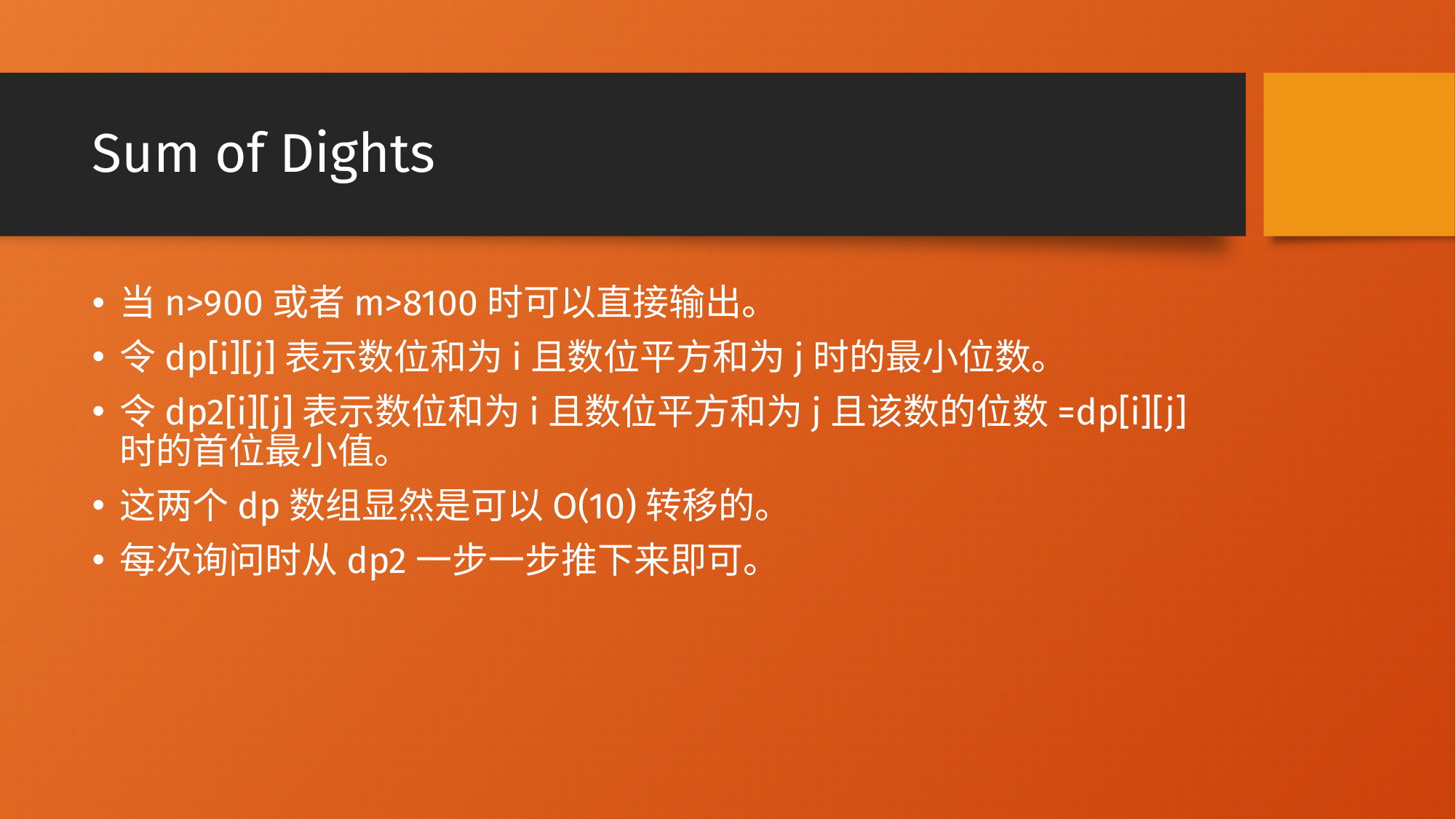

# Sum of Dights
当n>900或者m>8100时可以直接输出。
令dp[i][j]表示数位和为i且数位平方和为j时的最小位数。
令dp2[i][j]表示数位和为i且数位平方和为j且该数的位数=dp[i][j]时的首位最小值。
这两个dp数组显然是可以O(10)转移的。
每次询问时从dp2一步一步推下来即可。